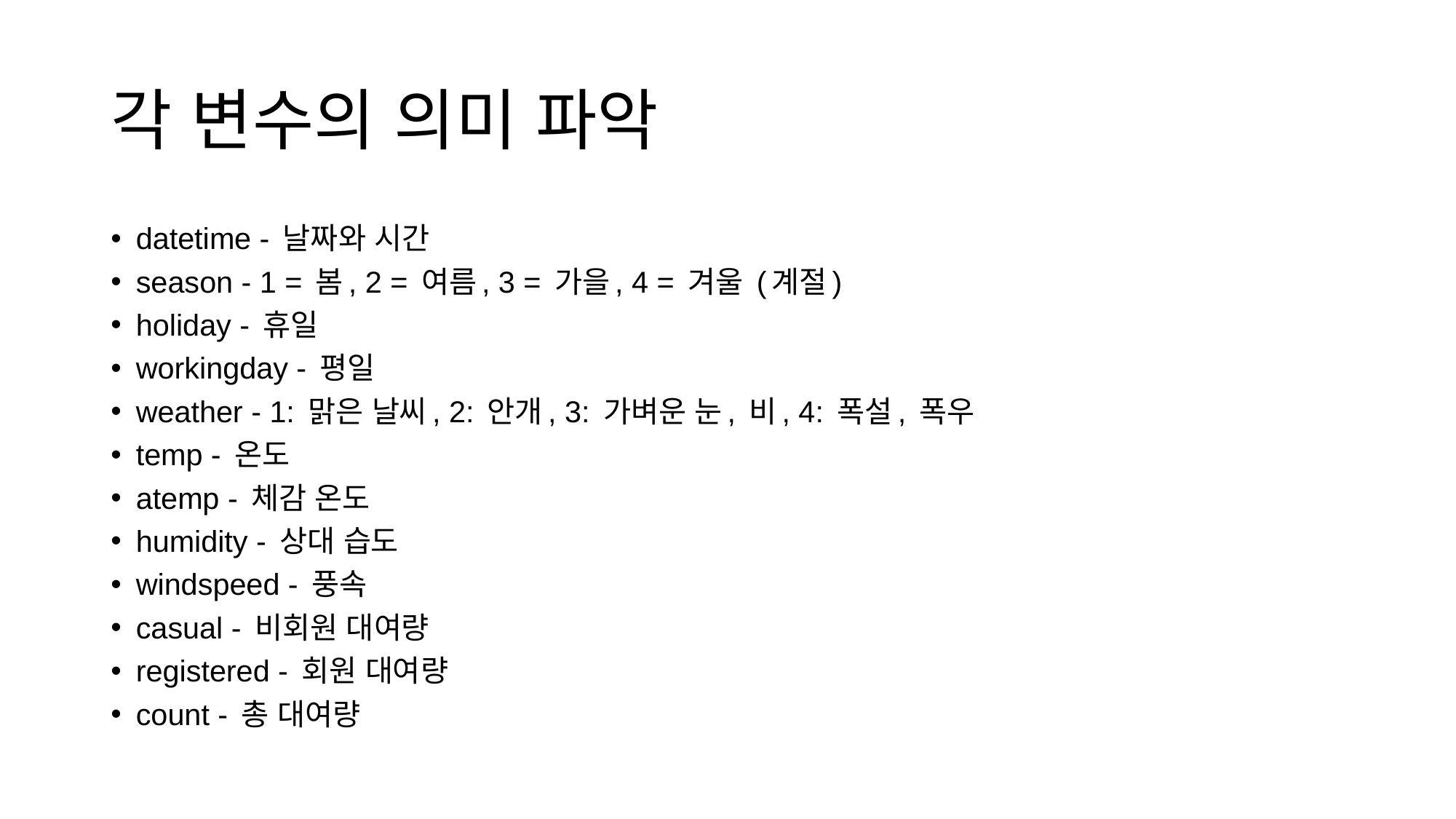

# 각 변수의 의미 파악
datetime - 날짜와 시간
season - 1 = 봄, 2 = 여름, 3 = 가을, 4 = 겨울 (계절)
holiday - 휴일
workingday - 평일
weather - 1: 맑은 날씨, 2: 안개, 3: 가벼운 눈, 비, 4: 폭설, 폭우
temp - 온도
atemp - 체감 온도
humidity - 상대 습도
windspeed - 풍속
casual - 비회원 대여량
registered - 회원 대여량
count - 총 대여량